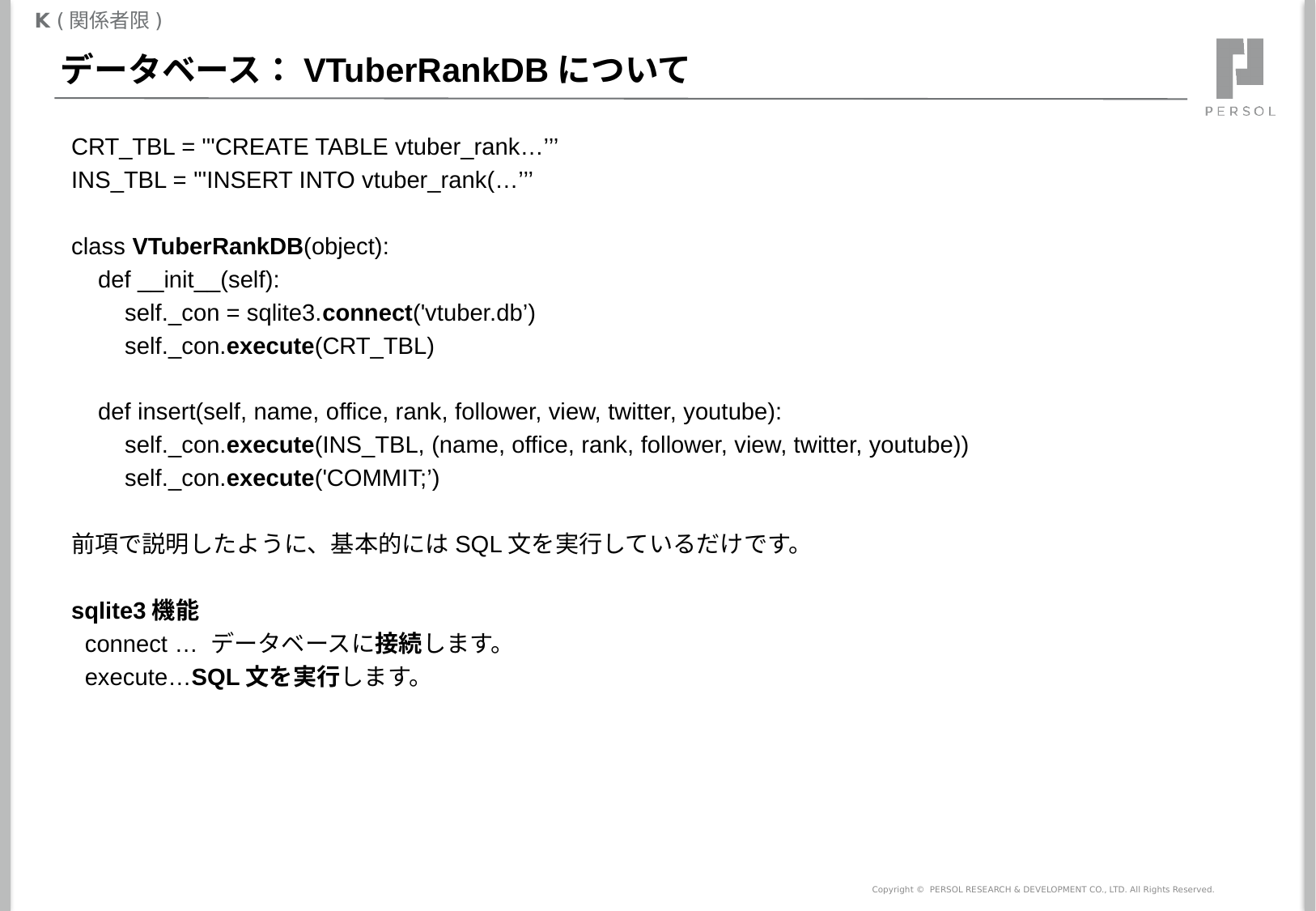

# データベース：VTuberRankDBについて
CRT_TBL = '''CREATE TABLE vtuber_rank…’’’
INS_TBL = '''INSERT INTO vtuber_rank(…’’’

class VTuberRankDB(object):
    def __init__(self):
        self._con = sqlite3.connect('vtuber.db’)
        self._con.execute(CRT_TBL)

    def insert(self, name, office, rank, follower, view, twitter, youtube):
        self._con.execute(INS_TBL, (name, office, rank, follower, view, twitter, youtube))
        self._con.execute('COMMIT;’)

前項で説明したように、基本的にはSQL文を実行しているだけです。

sqlite3機能
  connect … データベースに接続します。
  execute…SQL文を実行します。